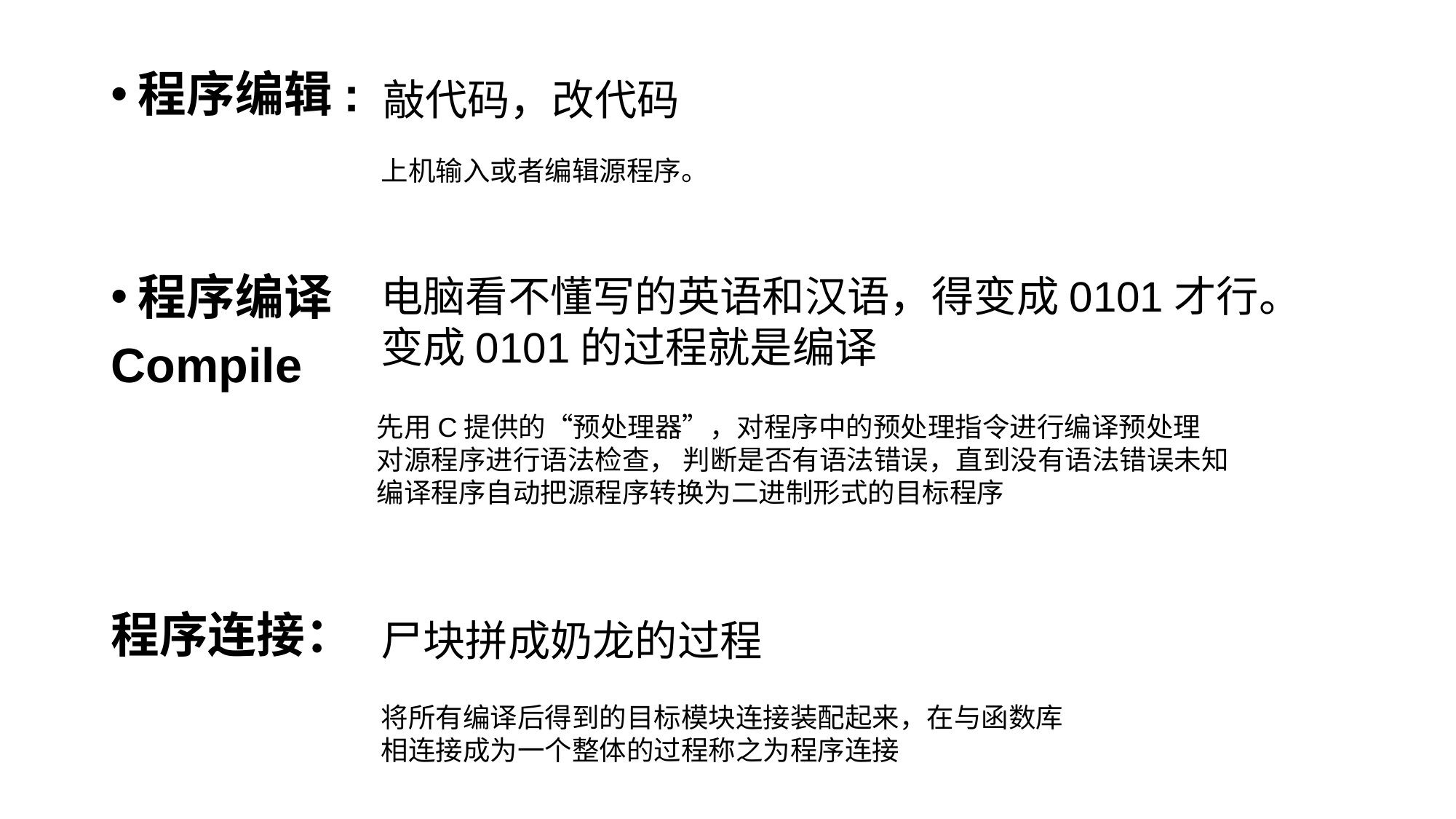

程序编辑:

程序编译
Compile

程序连接：
敲代码，改代码
上机输入或者编辑源程序。
电脑看不懂写的英语和汉语，得变成0101才行。变成0101的过程就是编译

    先用C提供的“预处理器”，对程序中的预处理指令进行编译预处理
    对源程序进行语法检查， 判断是否有语法错误，直到没有语法错误未知
    编译程序自动把源程序转换为二进制形式的目标程序
尸块拼成奶龙的过程
将所有编译后得到的目标模块连接装配起来，在与函数库相连接成为一个整体的过程称之为程序连接